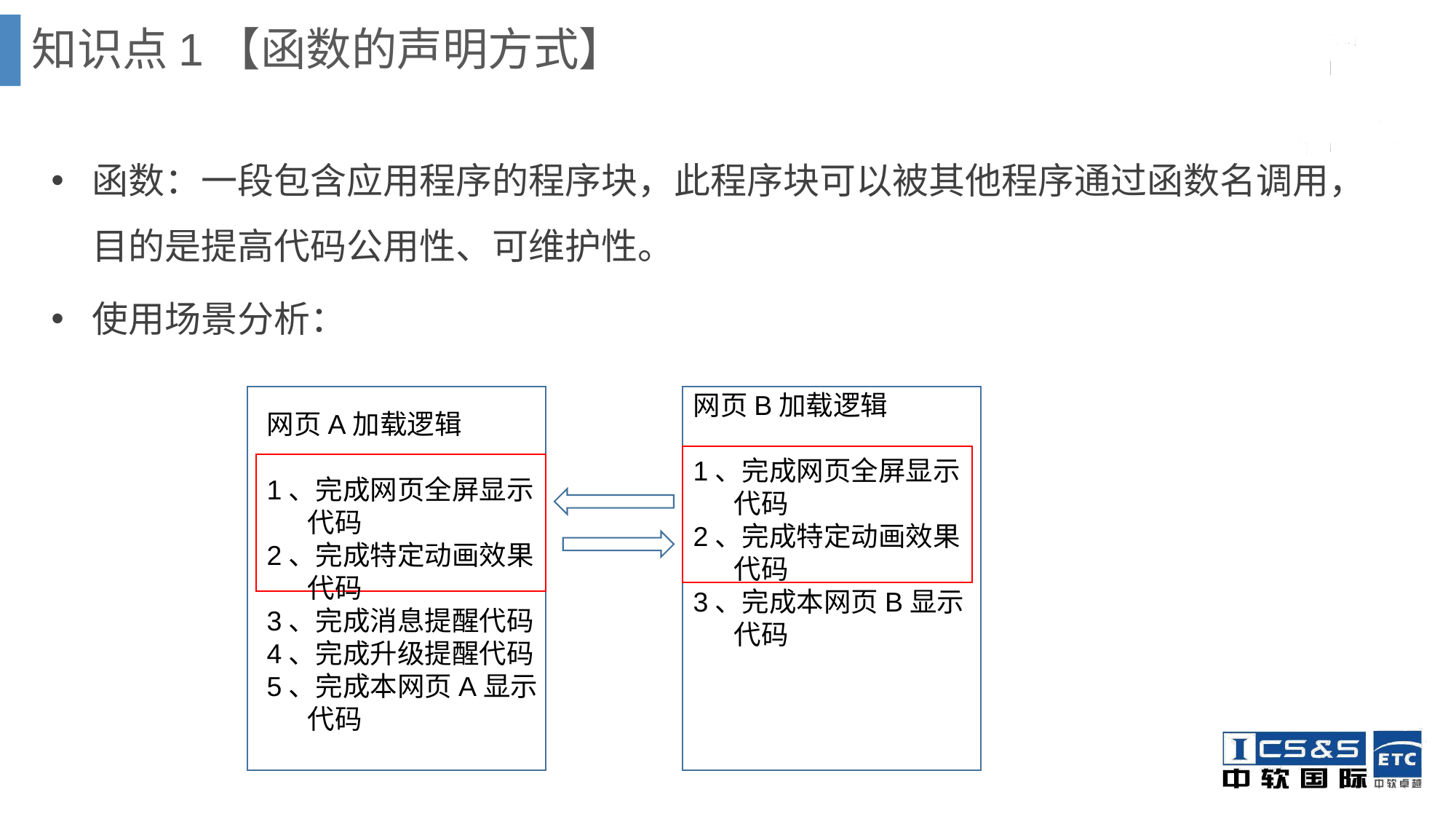

知识点1【函数的声明方式】
函数：一段包含应用程序的程序块，此程序块可以被其他程序通过函数名调用，目的是提高代码公用性、可维护性。
使用场景分析：

网页B加载逻辑

1、完成网页全屏显示代码
2、完成特定动画效果代码
3、完成本网页B显示代码

网页A加载逻辑

1、完成网页全屏显示代码
2、完成特定动画效果代码
3、完成消息提醒代码
4、完成升级提醒代码
5、完成本网页A显示代码